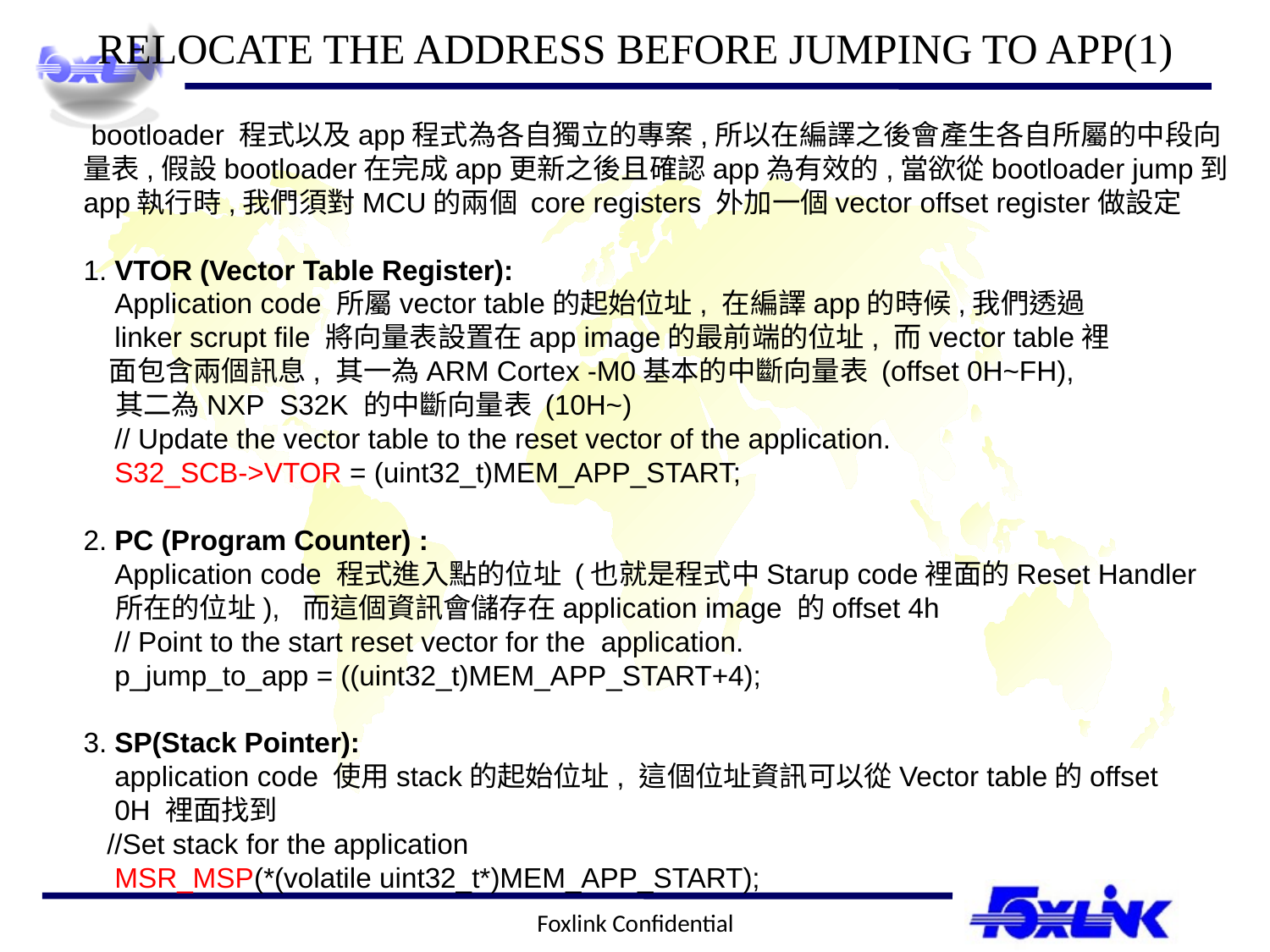

RELOCATE THE ADDRESS BEFORE JUMPING TO APP(1)
 bootloader 程式以及app程式為各自獨立的專案,所以在編譯之後會產生各自所屬的中段向量表,假設bootloader在完成app更新之後且確認app為有效的,當欲從bootloader jump到app執行時,我們須對MCU的兩個 core registers 外加一個vector offset register做設定

1. VTOR (Vector Table Register):
    Application code 所屬vector table的起始位址, 在編譯app的時候,我們透過
    linker scrupt file 將向量表設置在app image的最前端的位址, 而vector table裡
   面包含兩個訊息, 其一為ARM Cortex -M0基本的中斷向量表 (offset 0H~FH),
    其二為NXP  S32K 的中斷向量表 (10H~)
    // Update the vector table to the reset vector of the application.
    S32_SCB->VTOR = (uint32_t)MEM_APP_START;

2. PC (Program Counter) :
    Application code 程式進入點的位址 (也就是程式中Starup code裡面的Reset Handler
    所在的位址),  而這個資訊會儲存在application image 的offset 4h
    // Point to the start reset vector for the  application.
    p_jump_to_app = ((uint32_t)MEM_APP_START+4);

3. SP(Stack Pointer):
    application code 使用stack的起始位址, 這個位址資訊可以從Vector table的offset
    0H 裡面找到
   //Set stack for the application
    MSR_MSP(*(volatile uint32_t*)MEM_APP_START);
Foxlink Confidential
4